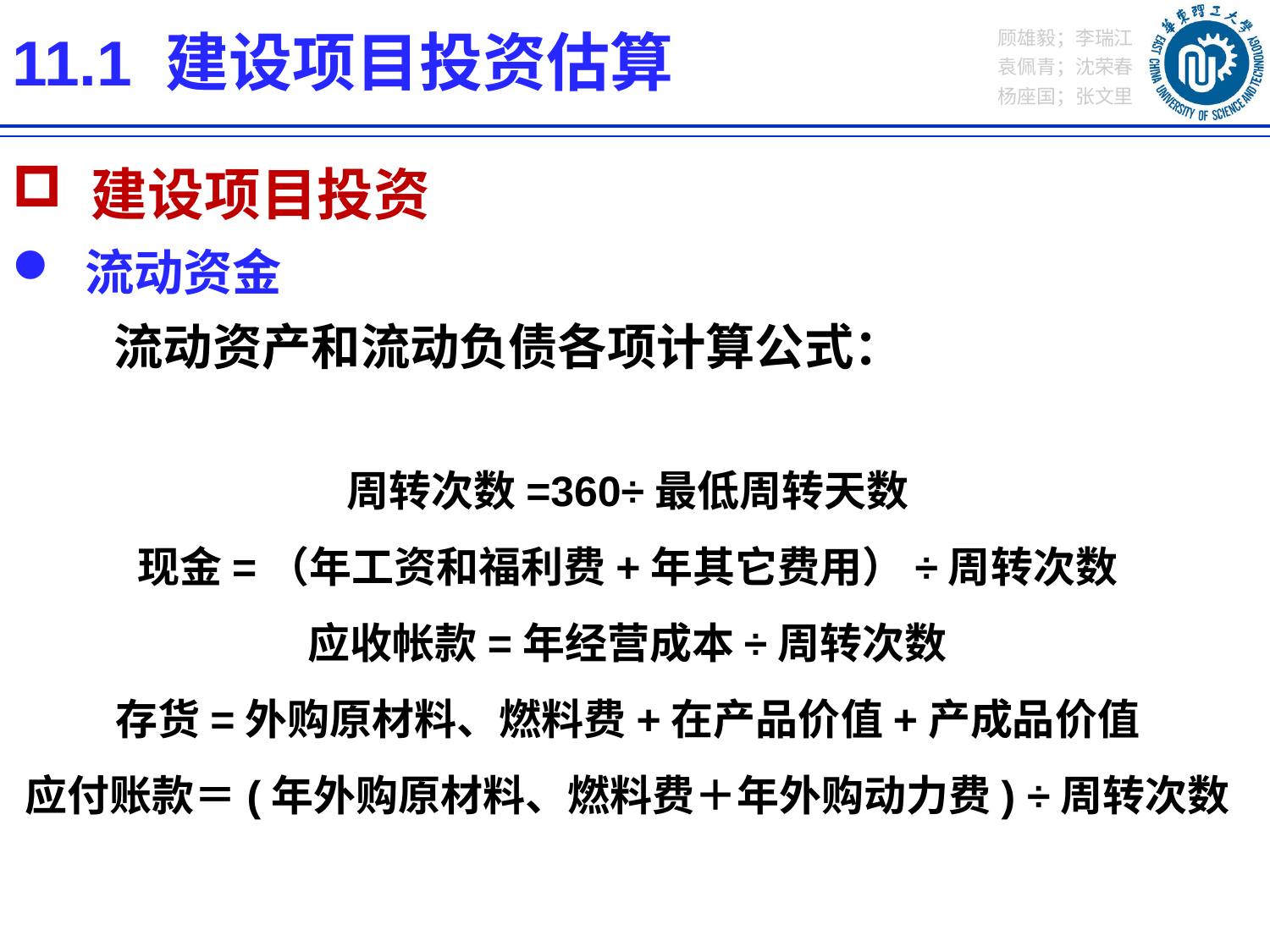

11.1 建设项目投资估算
 建设项目投资
 流动资金
        流动资产和流动负债各项计算公式：

周转次数=360÷最低周转天数
现金=（年工资和福利费+年其它费用）÷周转次数
应收帐款=年经营成本÷周转次数
存货=外购原材料、燃料费+在产品价值+产成品价值
应付账款＝(年外购原材料、燃料费＋年外购动力费) ÷周转次数